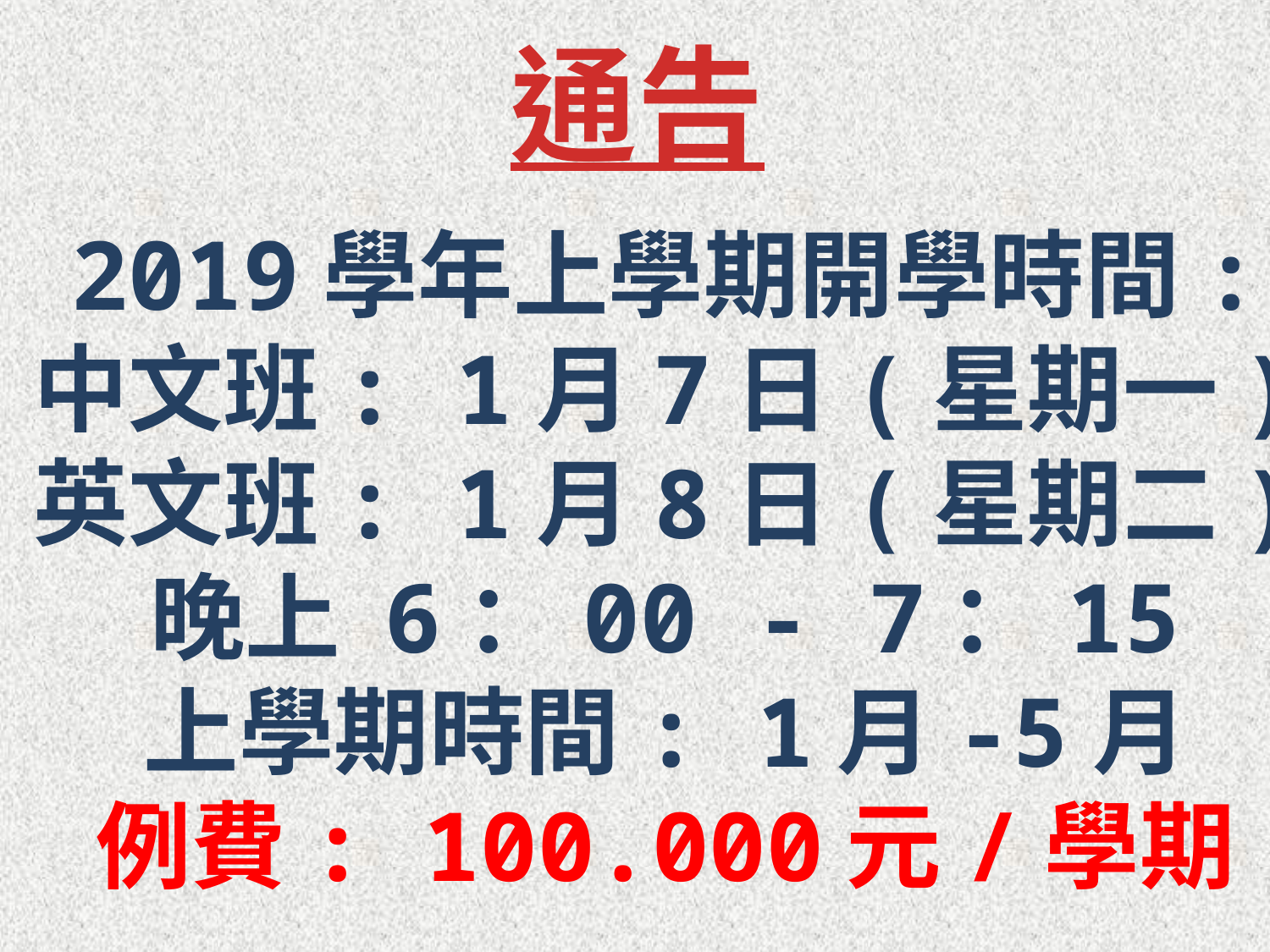

通告
2019學年上學期開學時間:
中文班: 1月7日(星期一)
英文班: 1月8日(星期二)
晚上 6：00 - 7：15
上學期時間: 1月-5月
例費: 100.000元/學期